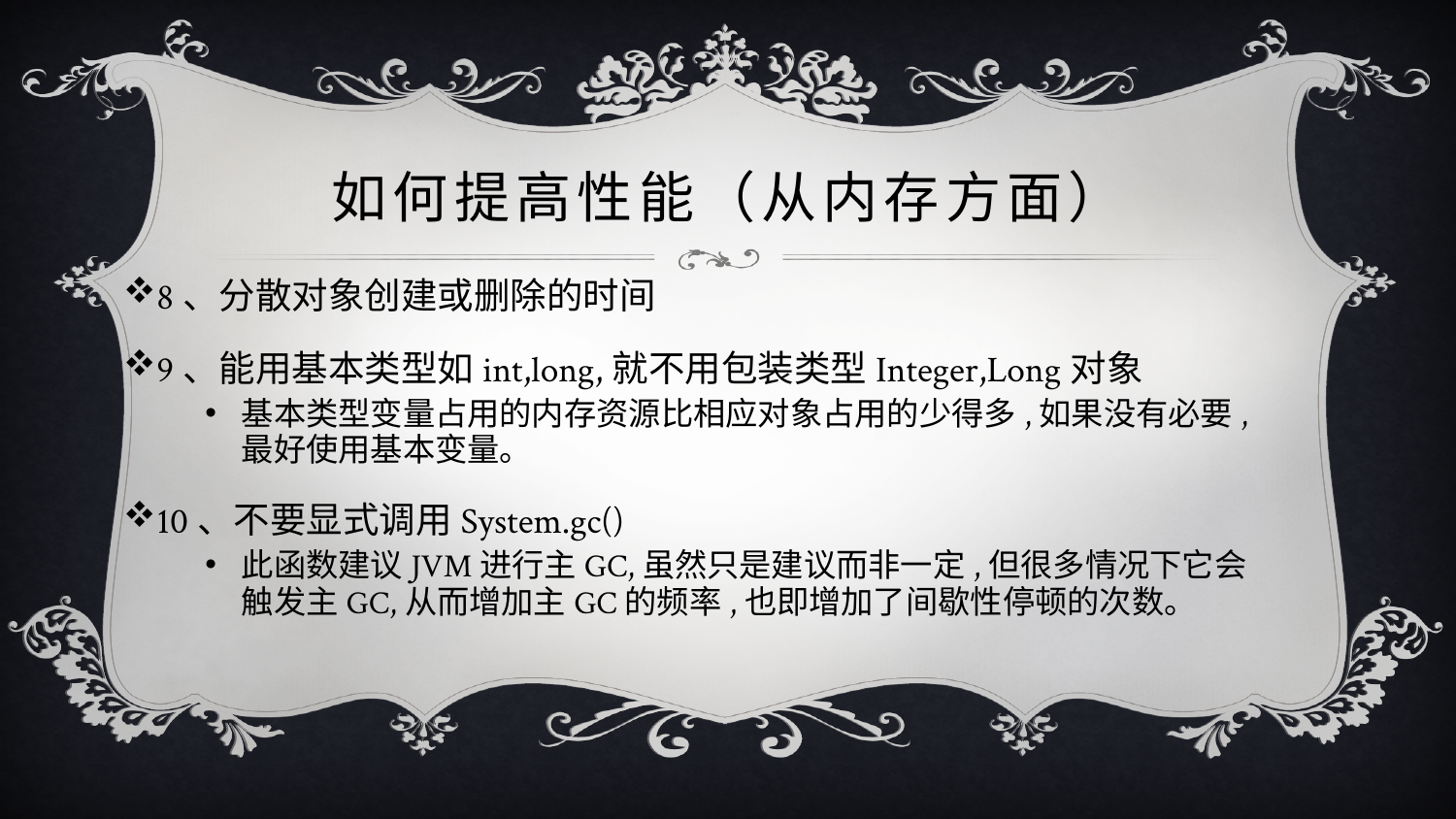

# 如何提高性能（从内存方面）
8、分散对象创建或删除的时间
9、能用基本类型如int,long,就不用包装类型Integer,Long对象
基本类型变量占用的内存资源比相应对象占用的少得多,如果没有必要,最好使用基本变量。
10、不要显式调用System.gc()
此函数建议JVM进行主GC,虽然只是建议而非一定,但很多情况下它会触发主GC,从而增加主GC的频率,也即增加了间歇性停顿的次数。